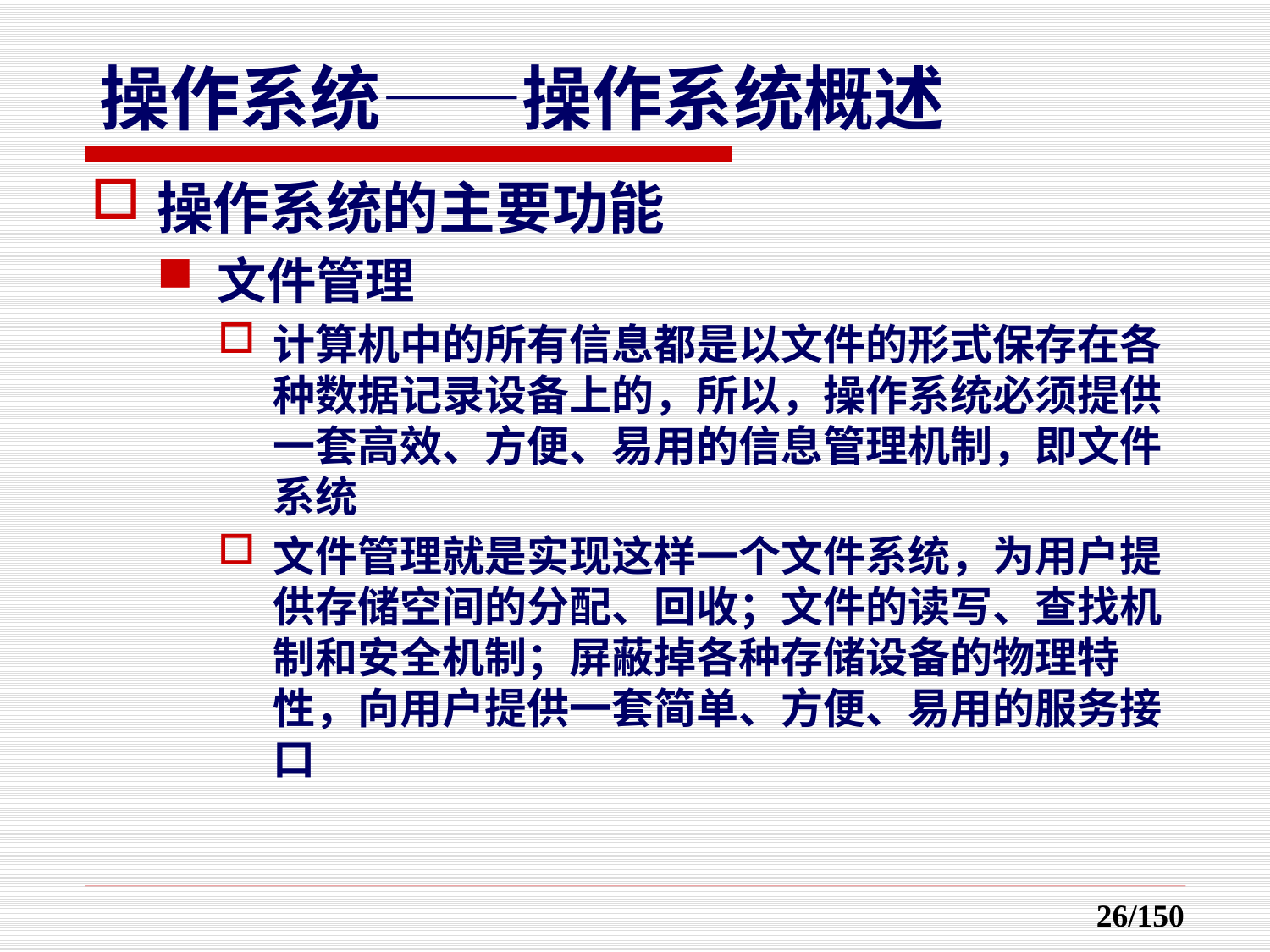

操作系统的主要功能
文件管理
计算机中的所有信息都是以文件的形式保存在各种数据记录设备上的，所以，操作系统必须提供一套高效、方便、易用的信息管理机制，即文件系统
文件管理就是实现这样一个文件系统，为用户提供存储空间的分配、回收；文件的读写、查找机制和安全机制；屏蔽掉各种存储设备的物理特性，向用户提供一套简单、方便、易用的服务接口